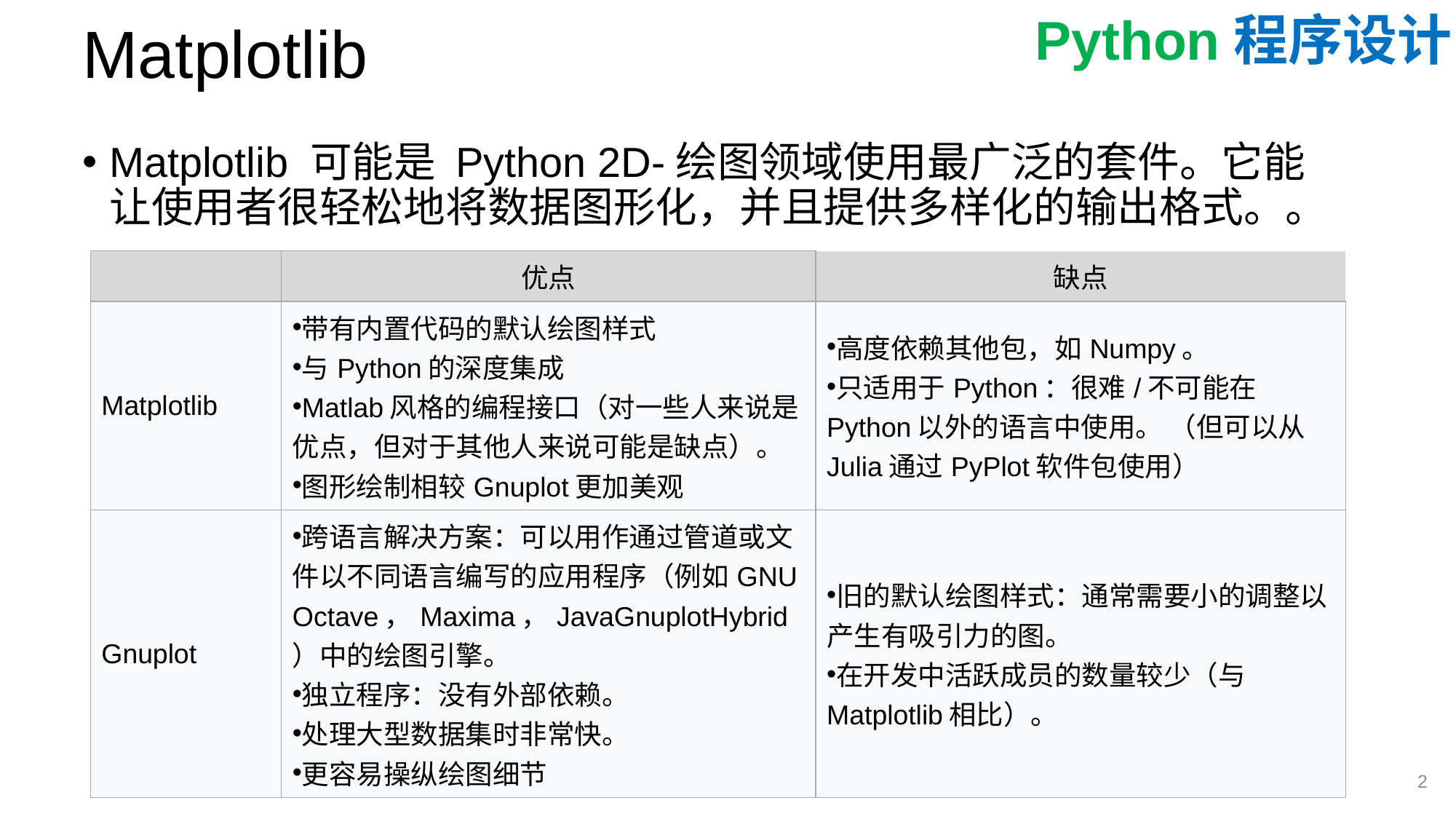

# Matplotlib
Matplotlib 可能是 Python 2D-绘图领域使用最广泛的套件。它能让使用者很轻松地将数据图形化，并且提供多样化的输出格式。。
|  | 优点 | 缺点 |
| --- | --- | --- |
| Matplotlib | 带有内置代码的默认绘图样式 与Python的深度集成 Matlab风格的编程接口（对一些人来说是优点，但对于其他人来说可能是缺点）。 图形绘制相较Gnuplot更加美观 | 高度依赖其他包，如Numpy。 只适用于Python：很难/不可能在Python以外的语言中使用。 （但可以从Julia通过PyPlot软件包使用） |
| Gnuplot | 跨语言解决方案：可以用作通过管道或文件以不同语言编写的应用程序（例如GNU Octave，Maxima，JavaGnuplotHybrid）中的绘图引擎。 独立程序：没有外部依赖。 处理大型数据集时非常快。 更容易操纵绘图细节 | 旧的默认绘图样式：通常需要小的调整以产生有吸引力的图。 在开发中活跃成员的数量较少（与Matplotlib相比）。 |
2